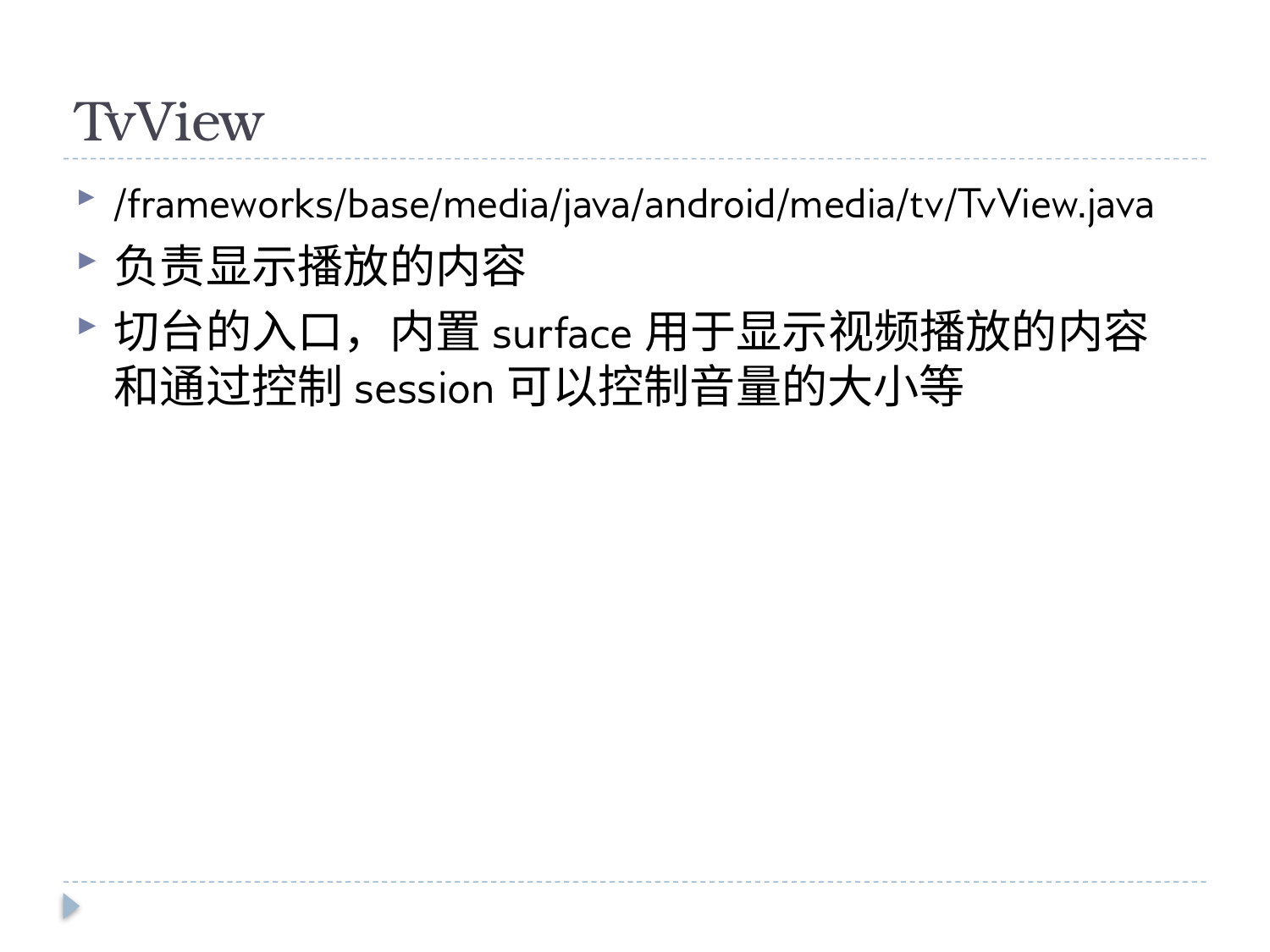

# TvView
/frameworks/base/media/java/android/media/tv/TvView.java
负责显示播放的内容
切台的入口，内置surface用于显示视频播放的内容和通过控制session可以控制音量的大小等